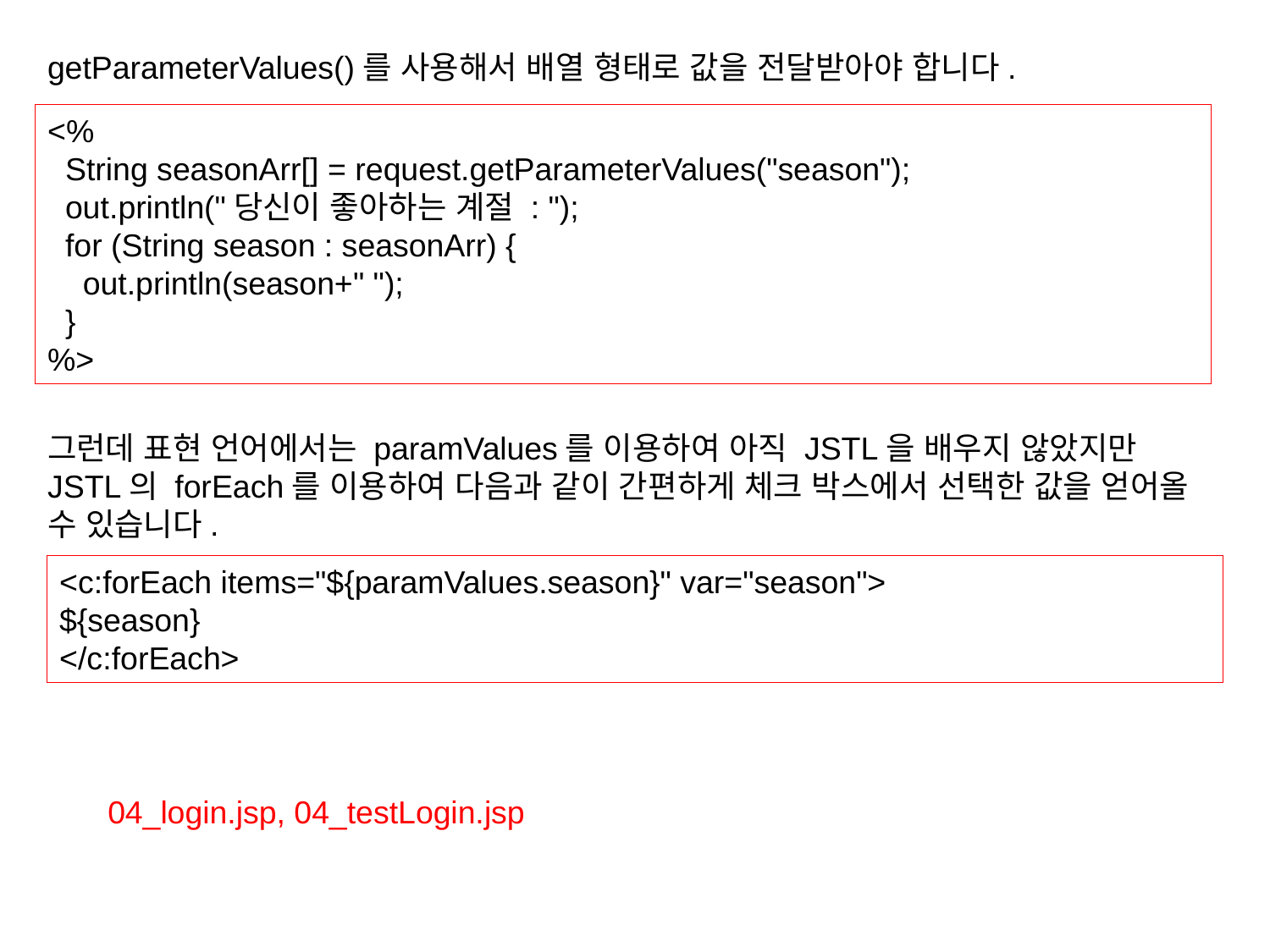

getParameterValues()를 사용해서 배열 형태로 값을 전달받아야 합니다.

그런데 표현 언어에서는 paramValues를 이용하여 아직 JSTL을 배우지 않았지만 JSTL의 forEach를 이용하여 다음과 같이 간편하게 체크 박스에서 선택한 값을 얻어올 수 있습니다.

<%
  String seasonArr[] = request.getParameterValues("season");
  out.println("당신이 좋아하는 계절 : ");
  for (String season : seasonArr) {
    out.println(season+" ");
  }
%>
<c:forEach items="${paramValues.season}" var="season">
${season}
</c:forEach>
04_login.jsp, 04_testLogin.jsp